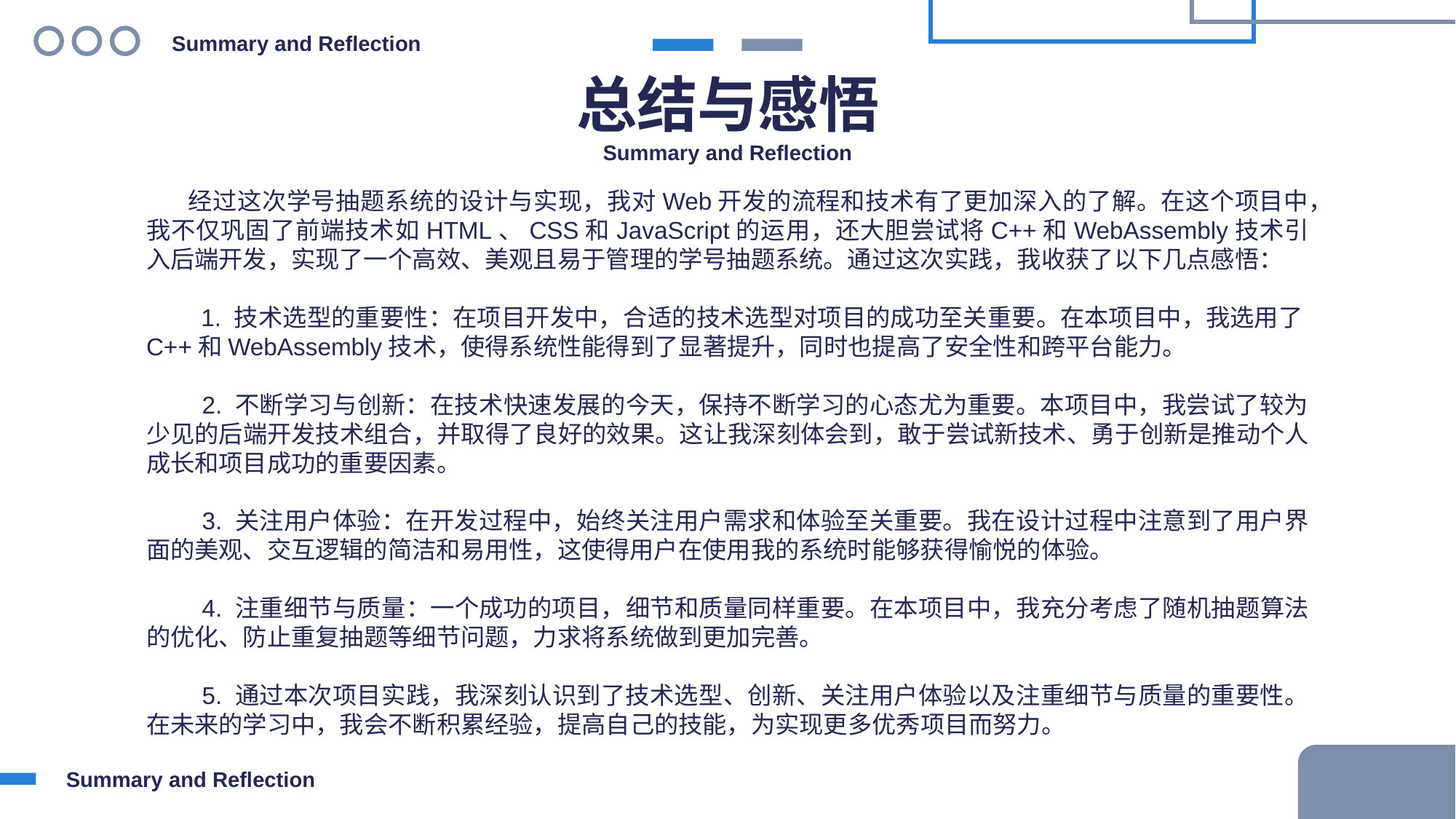

Summary and Reflection

总结与感悟
Summary and Reflection
      经过这次学号抽题系统的设计与实现，我对Web开发的流程和技术有了更加深入的了解。在这个项目中，我不仅巩固了前端技术如HTML、CSS和JavaScript的运用，还大胆尝试将C++和WebAssembly技术引入后端开发，实现了一个高效、美观且易于管理的学号抽题系统。通过这次实践，我收获了以下几点感悟：

        1. 技术选型的重要性：在项目开发中，合适的技术选型对项目的成功至关重要。在本项目中，我选用了C++和WebAssembly技术，使得系统性能得到了显著提升，同时也提高了安全性和跨平台能力。

        2. 不断学习与创新：在技术快速发展的今天，保持不断学习的心态尤为重要。本项目中，我尝试了较为少见的后端开发技术组合，并取得了良好的效果。这让我深刻体会到，敢于尝试新技术、勇于创新是推动个人成长和项目成功的重要因素。

        3. 关注用户体验：在开发过程中，始终关注用户需求和体验至关重要。我在设计过程中注意到了用户界面的美观、交互逻辑的简洁和易用性，这使得用户在使用我的系统时能够获得愉悦的体验。

        4. 注重细节与质量：一个成功的项目，细节和质量同样重要。在本项目中，我充分考虑了随机抽题算法的优化、防止重复抽题等细节问题，力求将系统做到更加完善。

        5. 通过本次项目实践，我深刻认识到了技术选型、创新、关注用户体验以及注重细节与质量的重要性。在未来的学习中，我会不断积累经验，提高自己的技能，为实现更多优秀项目而努力。

Summary and Reflection